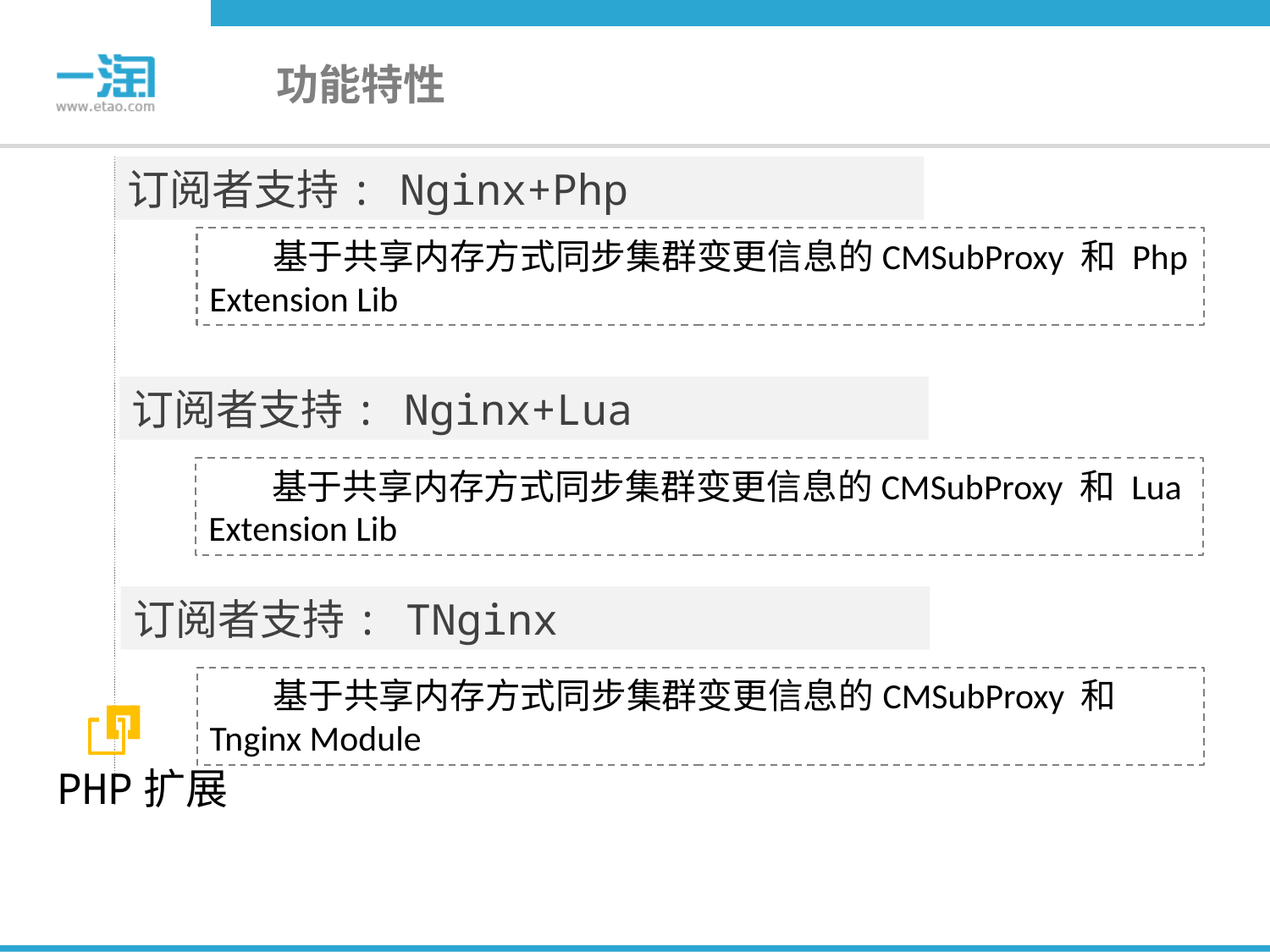

# 功能特性
订阅者支持: Nginx+Php
基于共享内存方式同步集群变更信息的CMSubProxy 和 Php Extension Lib
订阅者支持: Nginx+Lua
基于共享内存方式同步集群变更信息的CMSubProxy 和 Lua Extension Lib
订阅者支持: TNginx
基于共享内存方式同步集群变更信息的CMSubProxy 和 Tnginx Module

PHP扩展